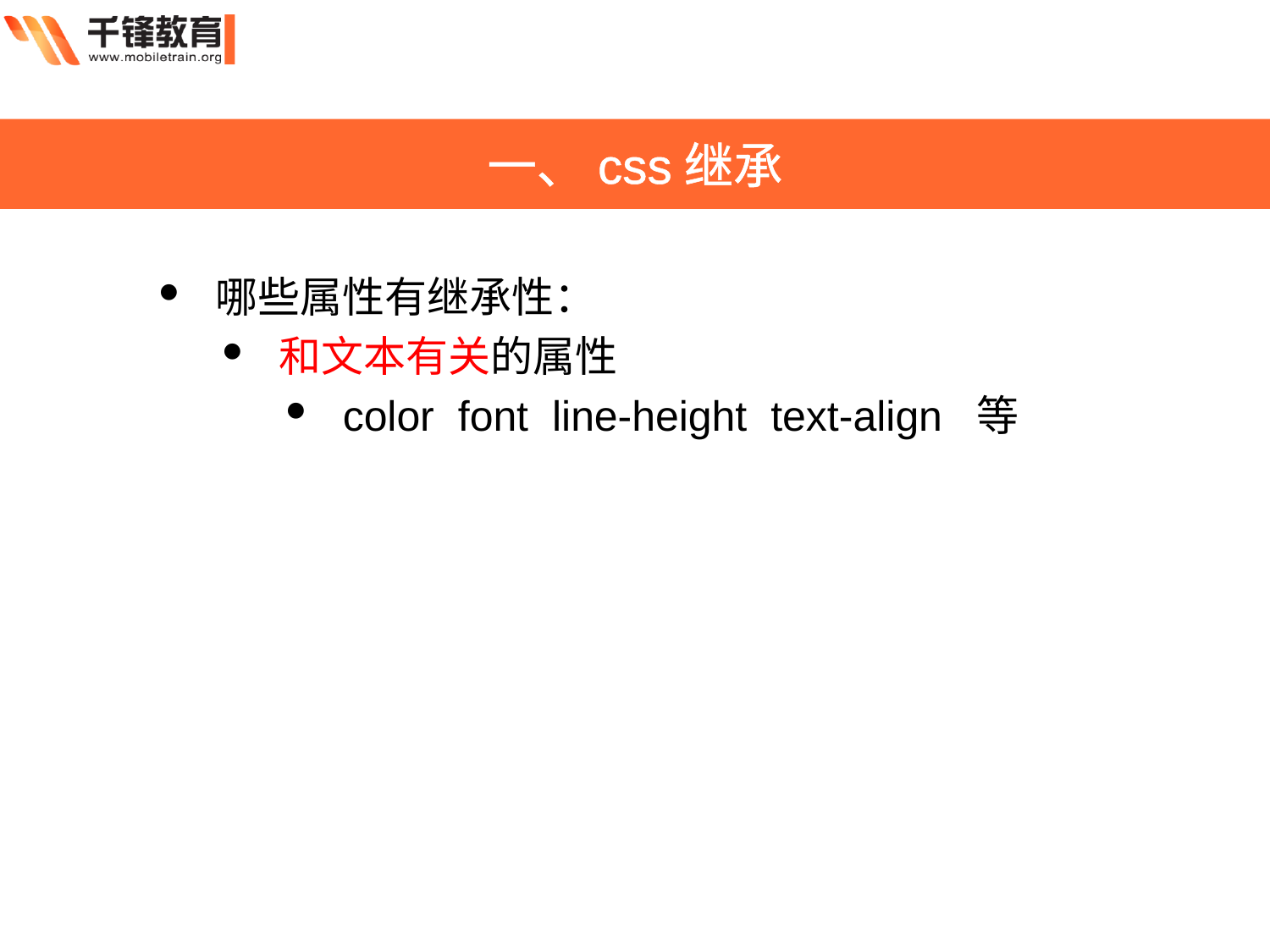

一、css继承
哪些属性有继承性：
和文本有关的属性
color  font  line-height  text-align  等